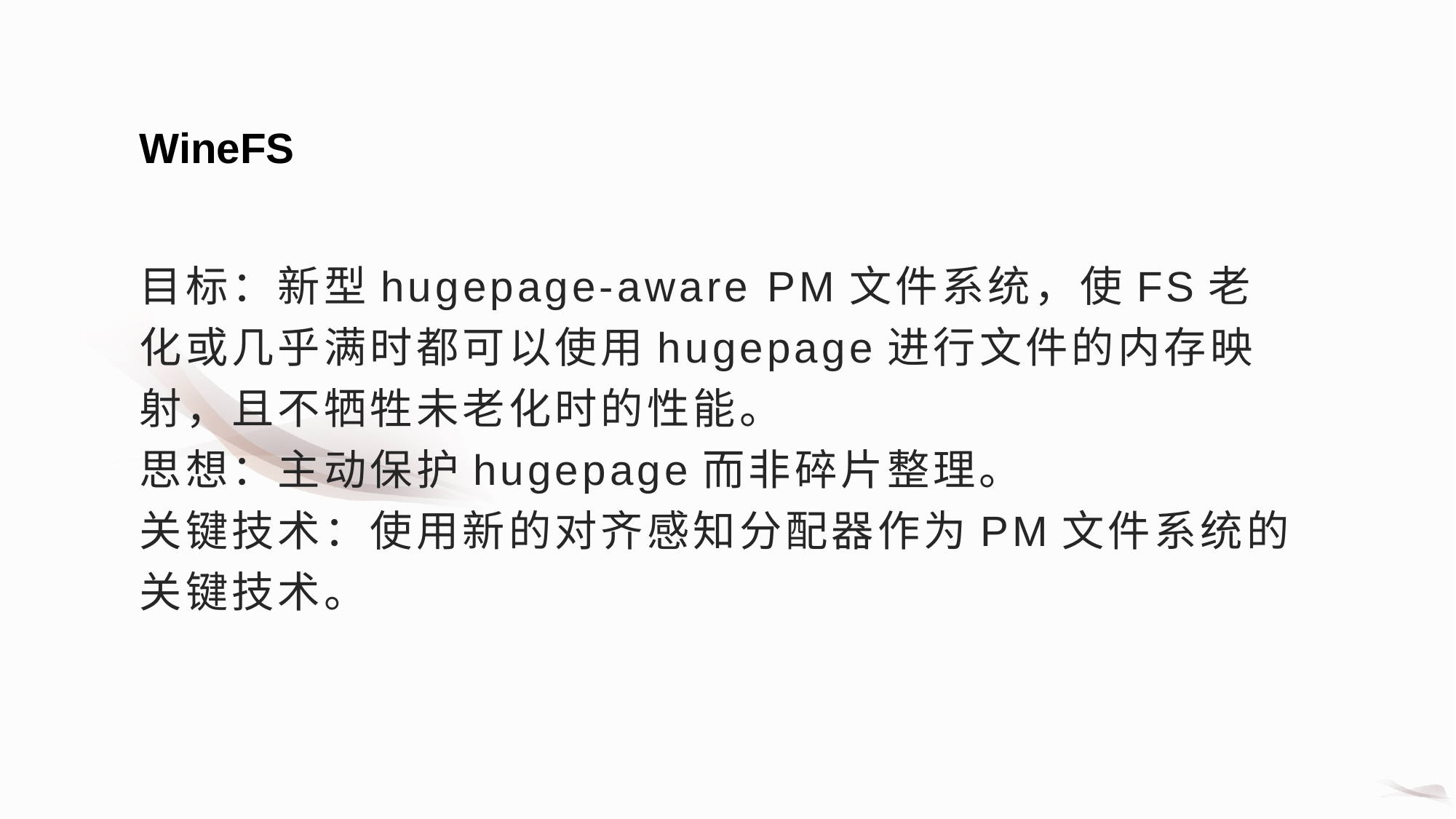

WineFS
目标：新型hugepage-aware PM文件系统，使FS老化或几乎满时都可以使用hugepage进行文件的内存映射，且不牺牲未老化时的性能。
思想：主动保护hugepage而非碎片整理。
关键技术：使用新的对齐感知分配器作为PM文件系统的关键技术。